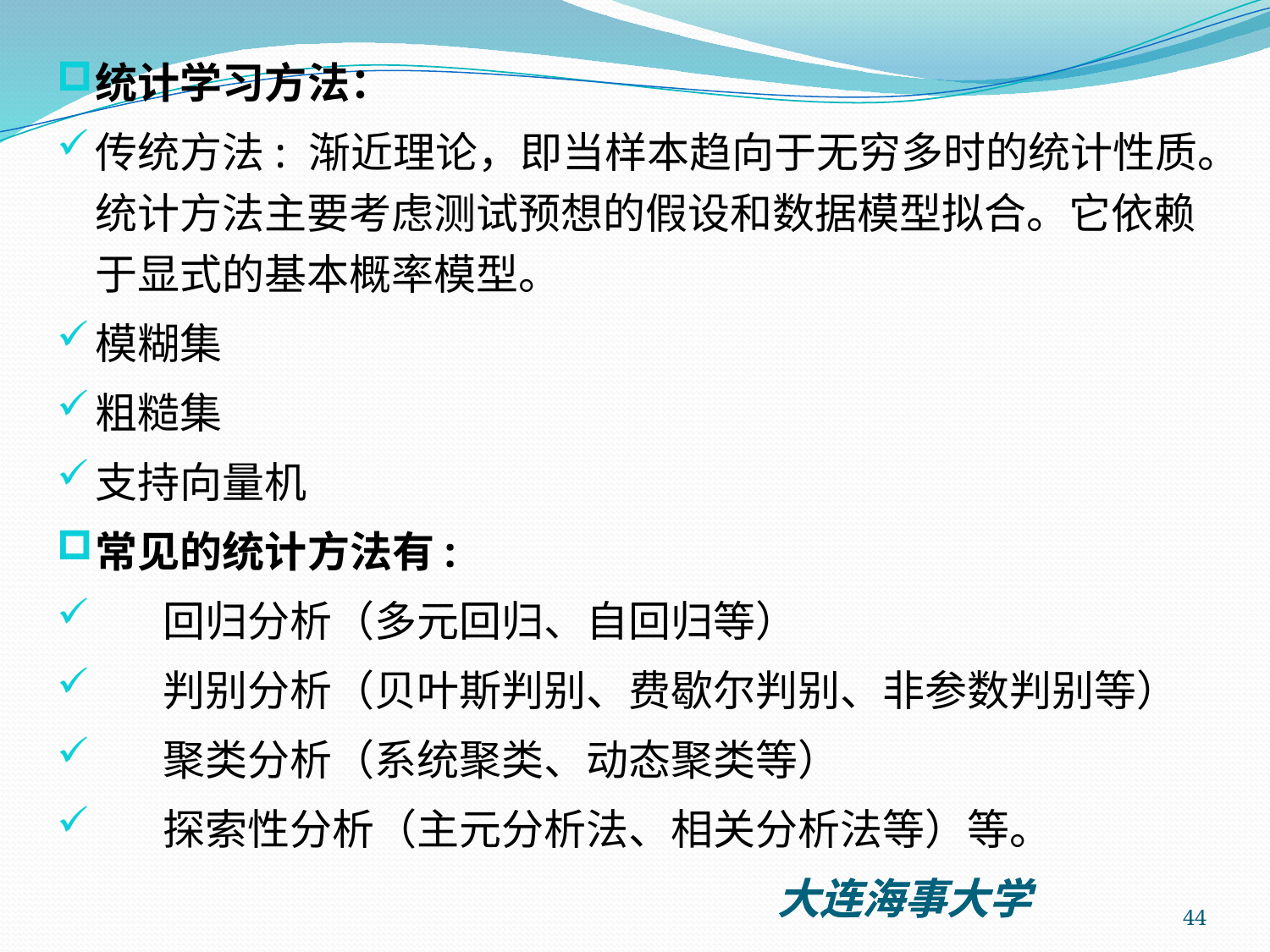

统计学习方法：
传统方法: 渐近理论，即当样本趋向于无穷多时的统计性质。统计方法主要考虑测试预想的假设和数据模型拟合。它依赖于显式的基本概率模型。
模糊集
粗糙集
支持向量机
常见的统计方法有:
      回归分析（多元回归、自回归等）
      判别分析（贝叶斯判别、费歇尔判别、非参数判别等）
      聚类分析（系统聚类、动态聚类等）
      探索性分析（主元分析法、相关分析法等）等。
44